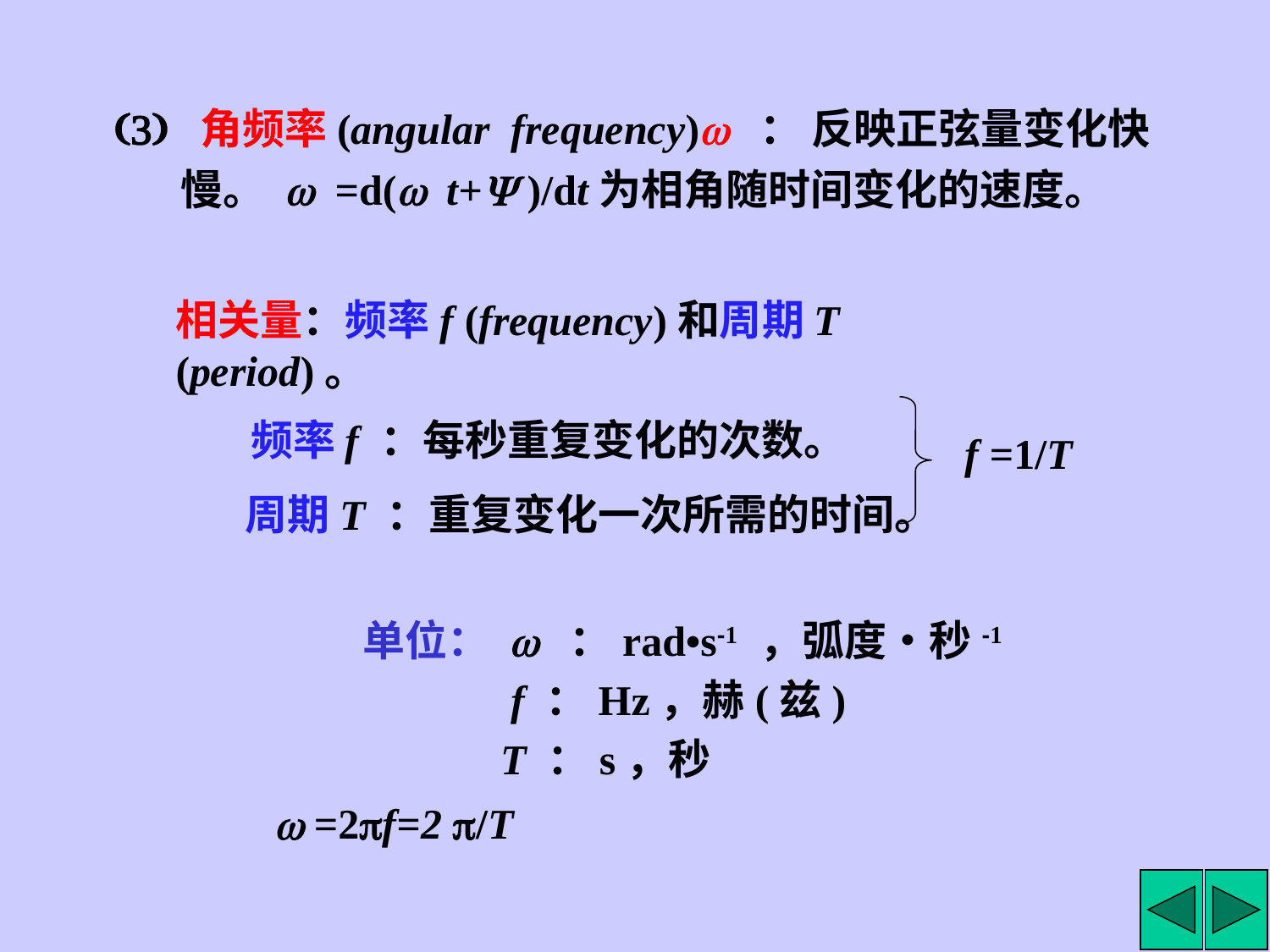

(3) 角频率(angular  frequency)ω ： 反映正弦量变化快慢。 ω =d(ω t+Ψ )/dt为相角随时间变化的速度。
相关量：频率f (frequency)和周期T (period)。

频率f ：每秒重复变化的次数。
f =1/T
周期T ：重复变化一次所需的时间。
单位： ω ：rad•s-1  ，弧度•秒-1
              f ：Hz，赫(兹)
             T ：s，秒
ω =2πf=2 π/T